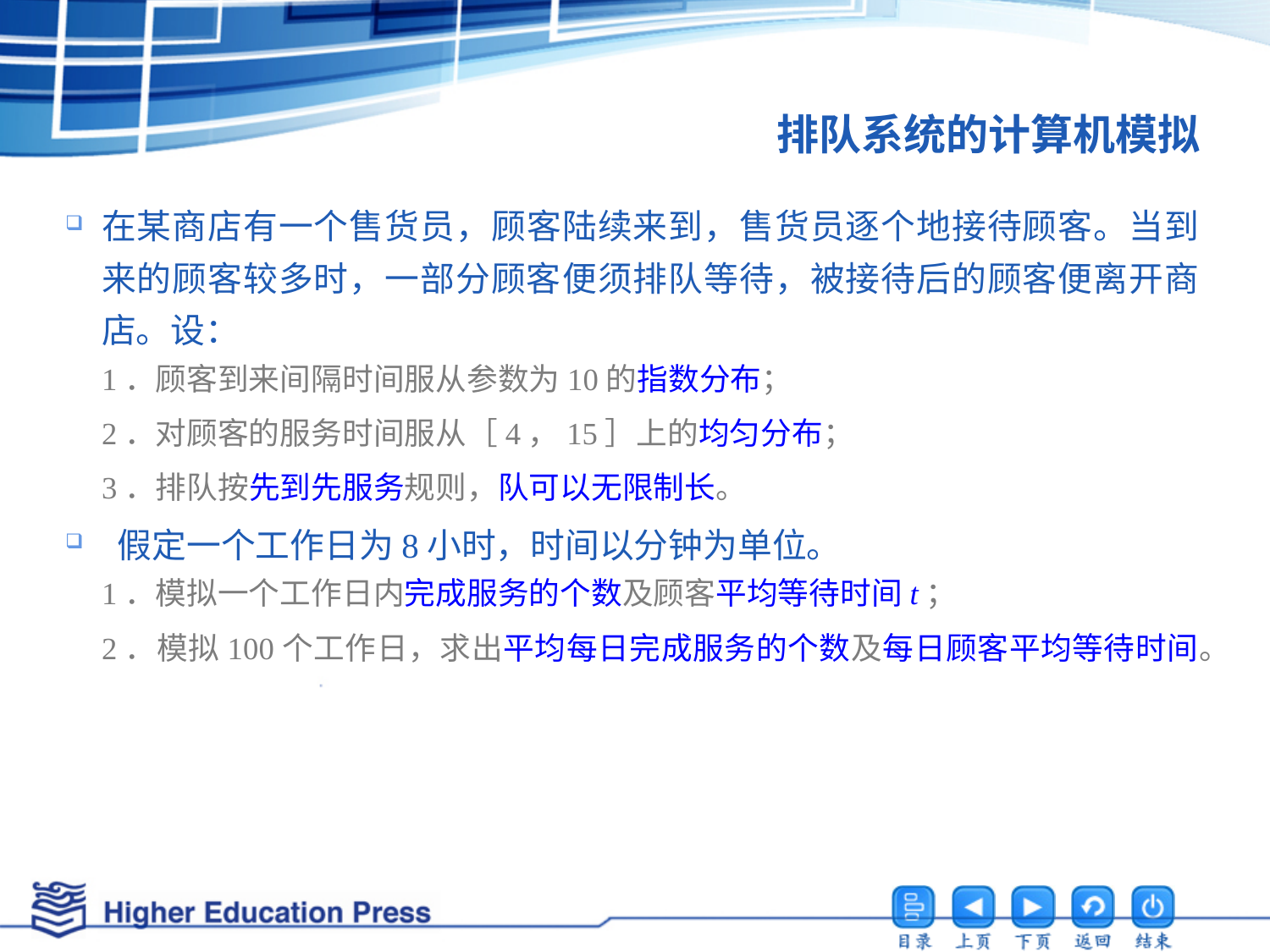

# 排队系统的计算机模拟
在某商店有一个售货员，顾客陆续来到，售货员逐个地接待顾客。当到来的顾客较多时，一部分顾客便须排队等待，被接待后的顾客便离开商店。设：
1．顾客到来间隔时间服从参数为10的指数分布；
2．对顾客的服务时间服从［4，15］上的均匀分布；
3．排队按先到先服务规则，队可以无限制长。
 假定一个工作日为8小时，时间以分钟为单位。
1．模拟一个工作日内完成服务的个数及顾客平均等待时间t；
2．模拟100个工作日，求出平均每日完成服务的个数及每日顾客平均等待时间。